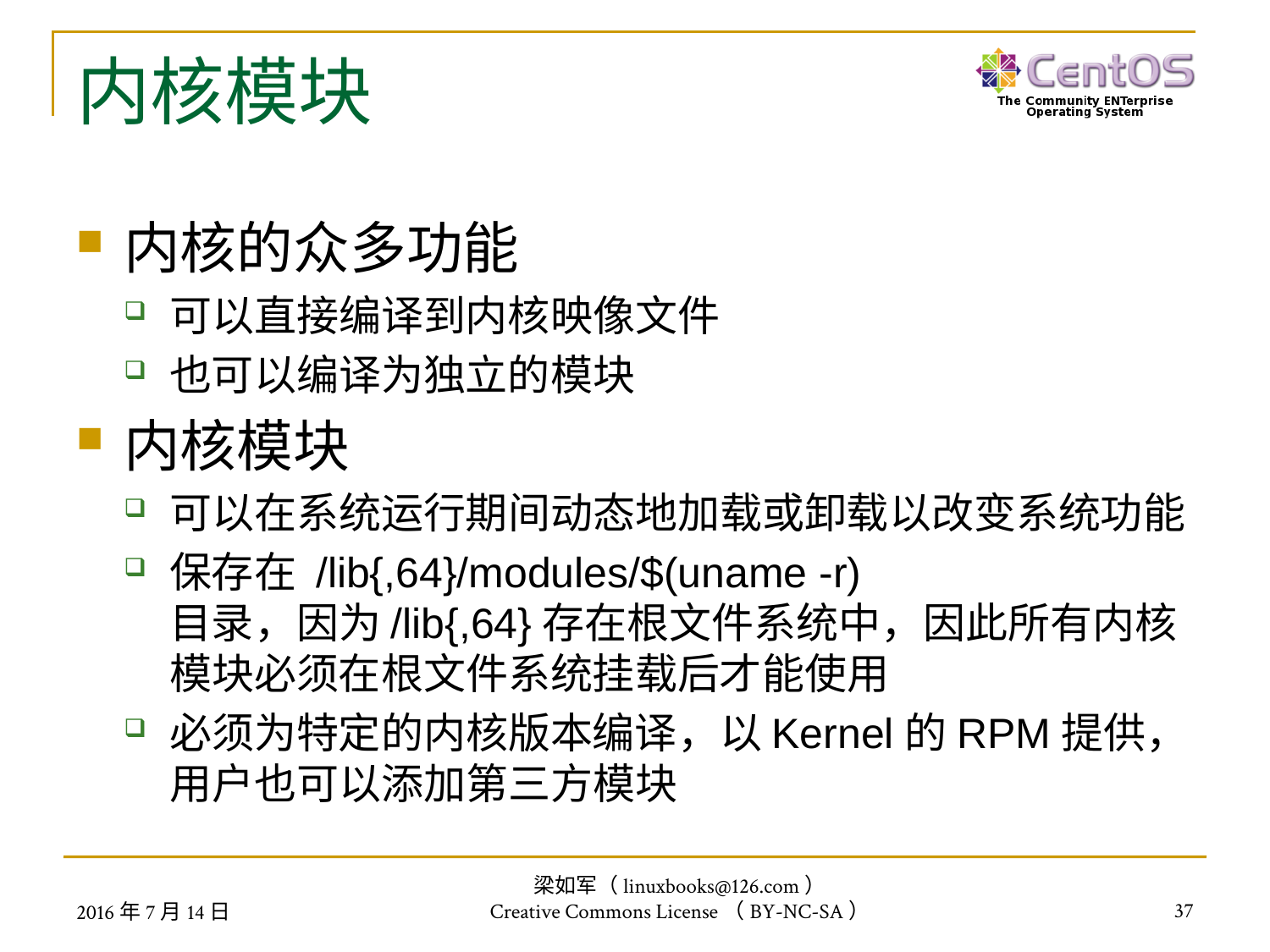

# 内核模块
内核的众多功能
可以直接编译到内核映像文件
也可以编译为独立的模块
内核模块
可以在系统运行期间动态地加载或卸载以改变系统功能
保存在 /lib{,64}/modules/$(uname -r)  目录，因为/lib{,64}存在根文件系统中，因此所有内核模块必须在根文件系统挂载后才能使用
必须为特定的内核版本编译，以Kernel的RPM提供，用户也可以添加第三方模块

梁如军（linuxbooks@126.com）
Creative Commons License（BY-NC-SA）
2016年7月14日
37